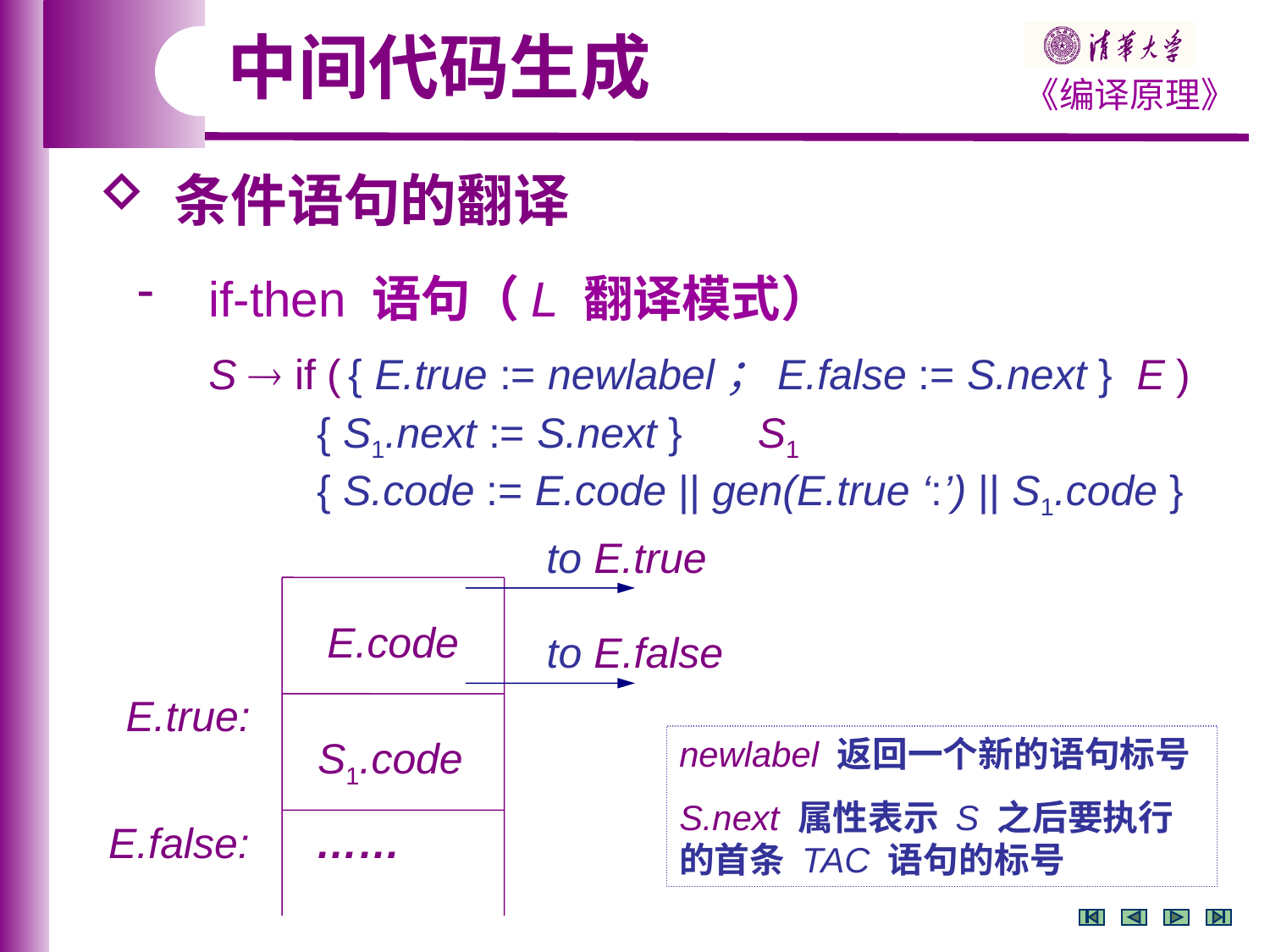

中间代码生成
 条件语句的翻译
   if-then 语句（L 翻译模式）

      S → if ( { E.true := newlabel；E.false := S.next }  E )
　　　　{ S1.next := S.next } 　S1
　　　　{ S.code := E.code || gen(E.true ‘:’) || S1.code }
to E.true

E.code
to E.false
E.true:

S1.code
newlabel 返回一个新的语句标号

S.next 属性表示 S 之后要执行的首条 TAC 语句的标号
E.false:

……